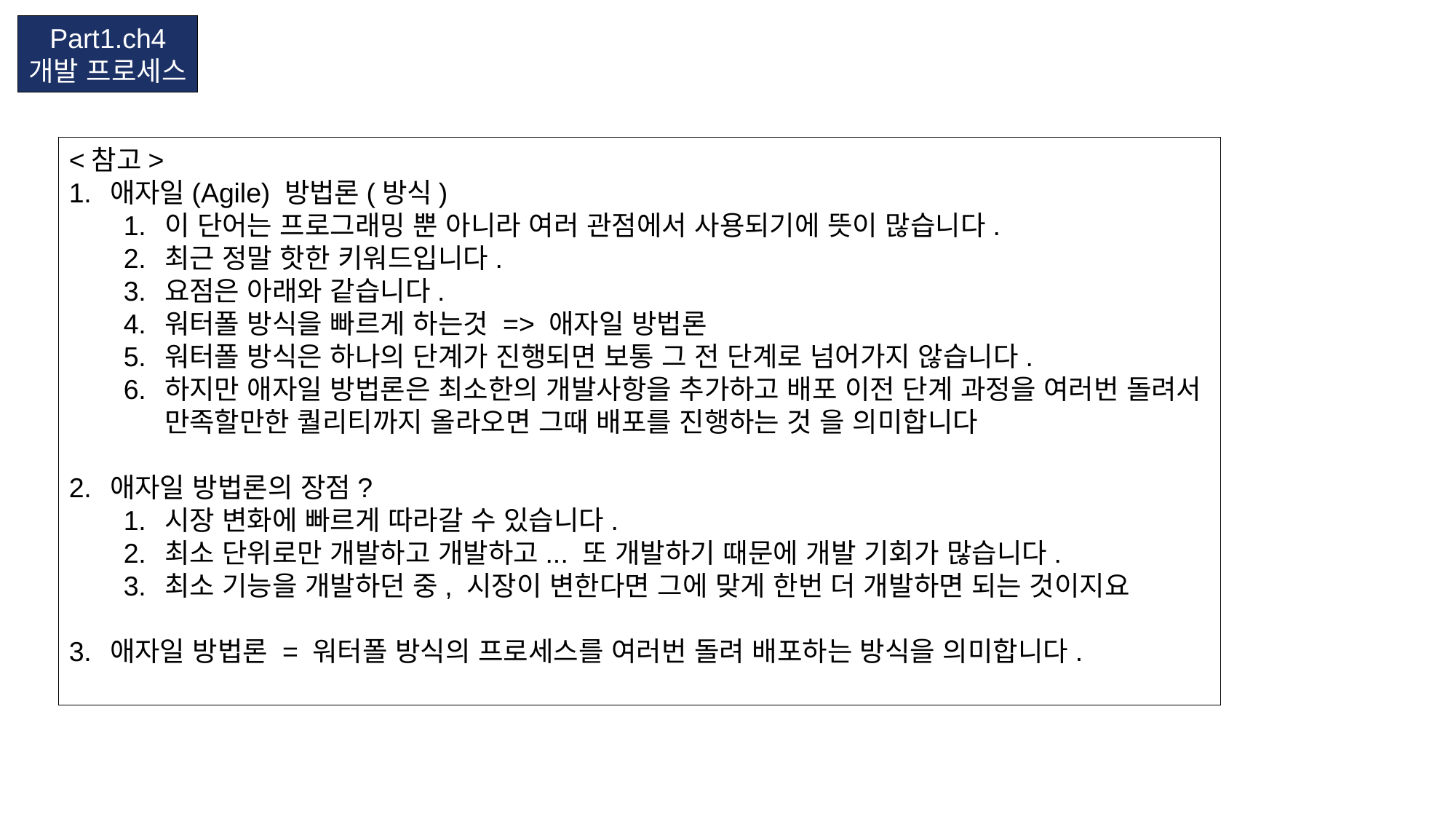

Part1.ch4
개발 프로세스
<참고>
애자일(Agile) 방법론(방식)
이 단어는 프로그래밍 뿐 아니라 여러 관점에서 사용되기에 뜻이 많습니다.
최근 정말 핫한 키워드입니다.
요점은 아래와 같습니다.
워터폴 방식을 빠르게 하는것 => 애자일 방법론
워터폴 방식은 하나의 단계가 진행되면 보통 그 전 단계로 넘어가지 않습니다.
하지만 애자일 방법론은 최소한의 개발사항을 추가하고 배포 이전 단계 과정을 여러번 돌려서
만족할만한 퀄리티까지 올라오면 그때 배포를 진행하는 것 을 의미합니다

애자일 방법론의 장점?
시장 변화에 빠르게 따라갈 수 있습니다.
최소 단위로만 개발하고 개발하고... 또 개발하기 때문에 개발 기회가 많습니다.
최소 기능을 개발하던 중, 시장이 변한다면 그에 맞게 한번 더 개발하면 되는 것이지요

애자일 방법론 = 워터폴 방식의 프로세스를 여러번 돌려 배포하는 방식을 의미합니다.